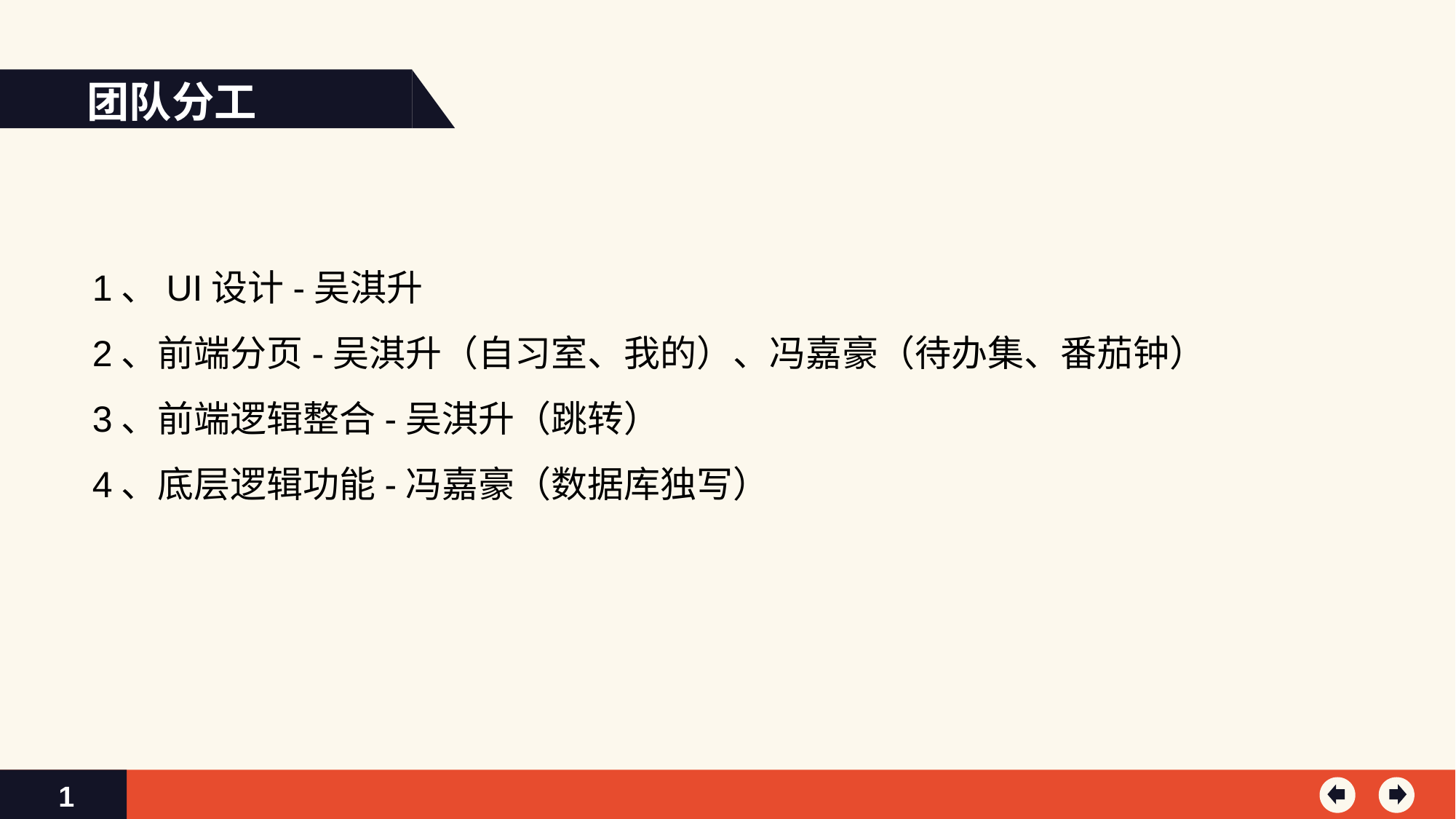

团队分工
1、UI设计-吴淇升
2、前端分页-吴淇升（自习室、我的）、冯嘉豪（待办集、番茄钟）
3、前端逻辑整合-吴淇升（跳转）
4、底层逻辑功能-冯嘉豪（数据库独写）
1